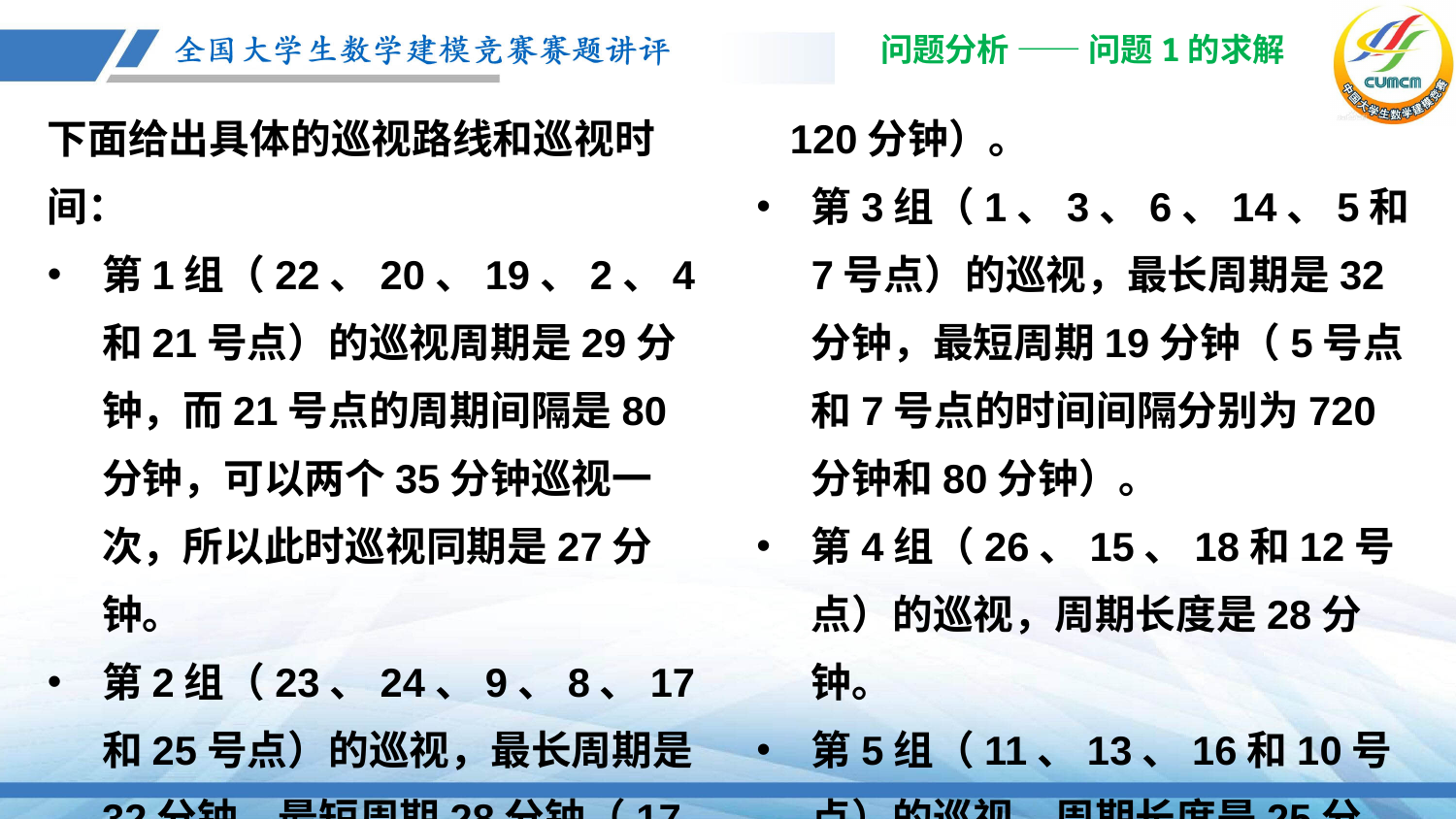

问题分析 —— 问题1的求解
下面给出具体的巡视路线和巡视时间：
第1组（22、20、19、2、4和21号点）的巡视周期是29分钟，而21号点的周期间隔是80分钟，可以两个35分钟巡视一次，所以此时巡视同期是27分钟。
第2组（23、24、9、8、17和25号点）的巡视，最长周期是32分钟、最短周期28分钟（17号点和25号点的时间间隔为分别为480分钟和
   120分钟）。
第3组（1、3、6、14、5和7号点）的巡视，最长周期是32分钟，最短周期19分钟（5号点和7号点的时间间隔分别为720分钟和80分钟）。
第4组（26、15、18和12号点）的巡视，周期长度是28分钟。
第5组（11、13、16和10号点）的巡视，周期长度是25分钟。